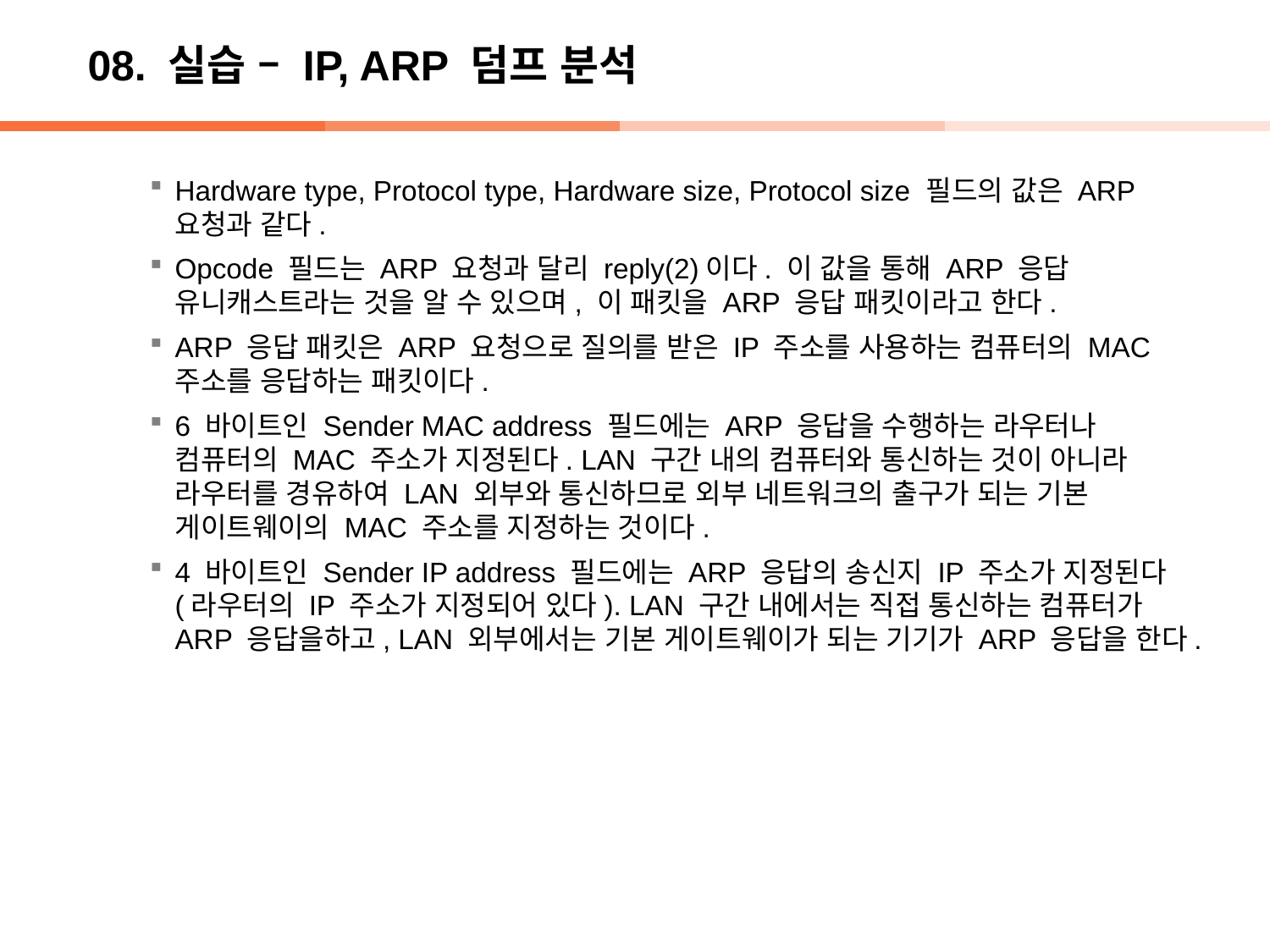

# 08. 실습 – IP, ARP 덤프 분석
Hardware type, Protocol type, Hardware size, Protocol size 필드의 값은 ARP 요청과 같다.
Opcode 필드는 ARP 요청과 달리 reply(2)이다. 이 값을 통해 ARP 응답 유니캐스트라는 것을 알 수 있으며, 이 패킷을 ARP 응답 패킷이라고 한다.
ARP 응답 패킷은 ARP 요청으로 질의를 받은 IP 주소를 사용하는 컴퓨터의 MAC 주소를 응답하는 패킷이다.
6 바이트인 Sender MAC address 필드에는 ARP 응답을 수행하는 라우터나 컴퓨터의 MAC 주소가 지정된다. LAN 구간 내의 컴퓨터와 통신하는 것이 아니라 라우터를 경유하여 LAN 외부와 통신하므로 외부 네트워크의 출구가 되는 기본 게이트웨이의 MAC 주소를 지정하는 것이다.
4 바이트인 Sender IP address 필드에는 ARP 응답의 송신지 IP 주소가 지정된다(라우터의 IP 주소가 지정되어 있다). LAN 구간 내에서는 직접 통신하는 컴퓨터가 ARP 응답을하고, LAN 외부에서는 기본 게이트웨이가 되는 기기가 ARP 응답을 한다.